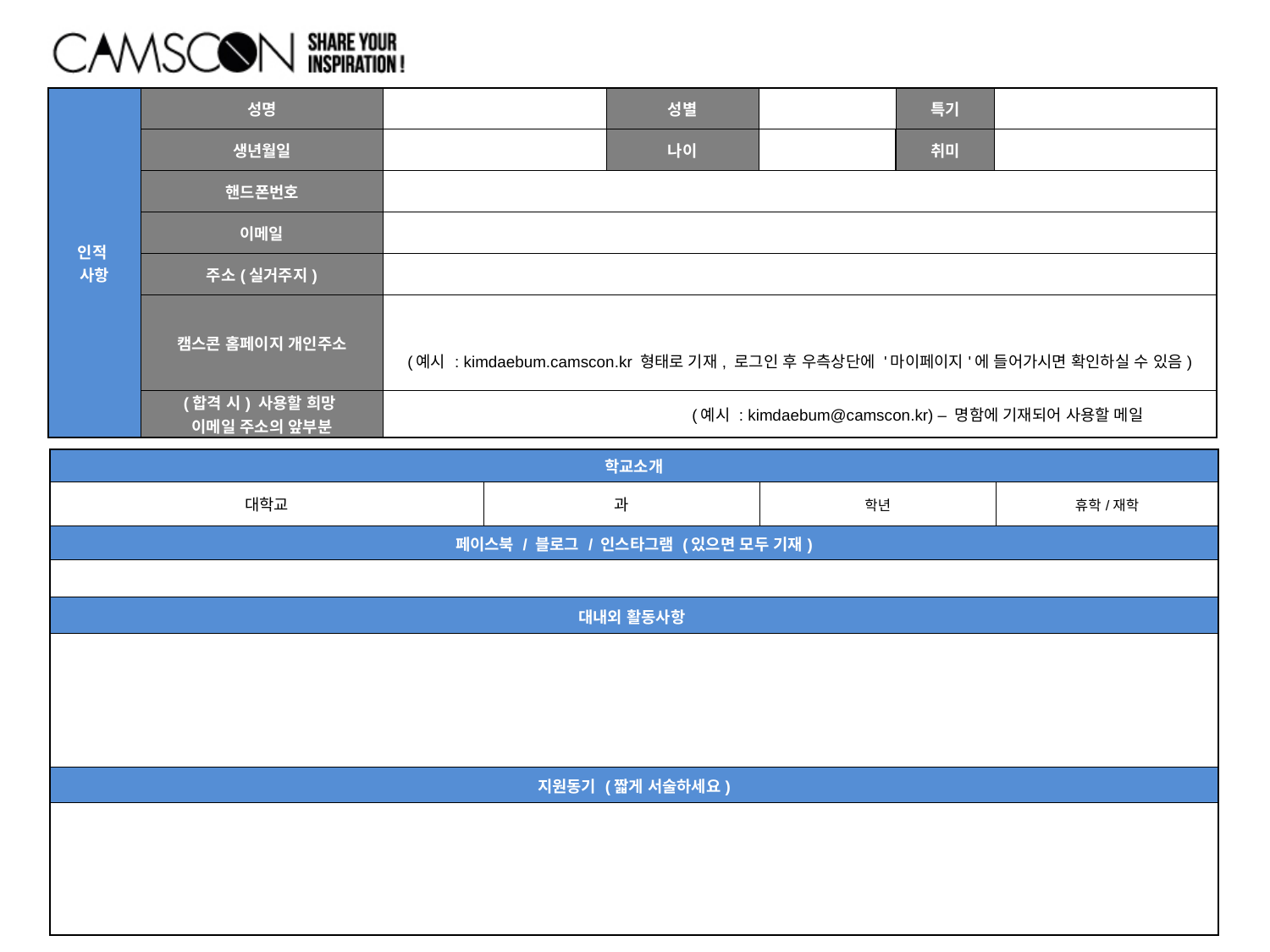

| 인적 사항 | 성명 |  | 성별 |  | 특기 |  |
| --- | --- | --- | --- | --- | --- | --- |
|  | 생년월일 |  | 나이 |  | 취미 |  |
|  | 핸드폰번호 |  |  |  |  |  |
|  | 이메일 |  |  |  |  |  |
|  | 주소(실거주지) |  |  |  |  |  |
|  | 캠스콘 홈페이지 개인주소 | (예시 : kimdaebum.camscon.kr 형태로 기재, 로그인 후 우측상단에 '마이페이지'에 들어가시면 확인하실 수 있음) |  |  |  |  |
|  | (합격 시) 사용할 희망 이메일 주소의 앞부분 | (예시 : kimdaebum@camscon.kr) – 명함에 기재되어 사용할 메일 |  |  |  |  |
| 학교소개 |  |  |  |
| --- | --- | --- | --- |
| 대학교 | 과 | 학년 | 휴학/재학 |
| 페이스북 / 블로그 / 인스타그램 (있으면 모두 기재) |  |  |  |
|  |  |  |  |
| 대내외 활동사항 |  |  |  |
|  |  |  |  |
| 지원동기 (짧게 서술하세요) |  |  |  |
|  |  |  |  |